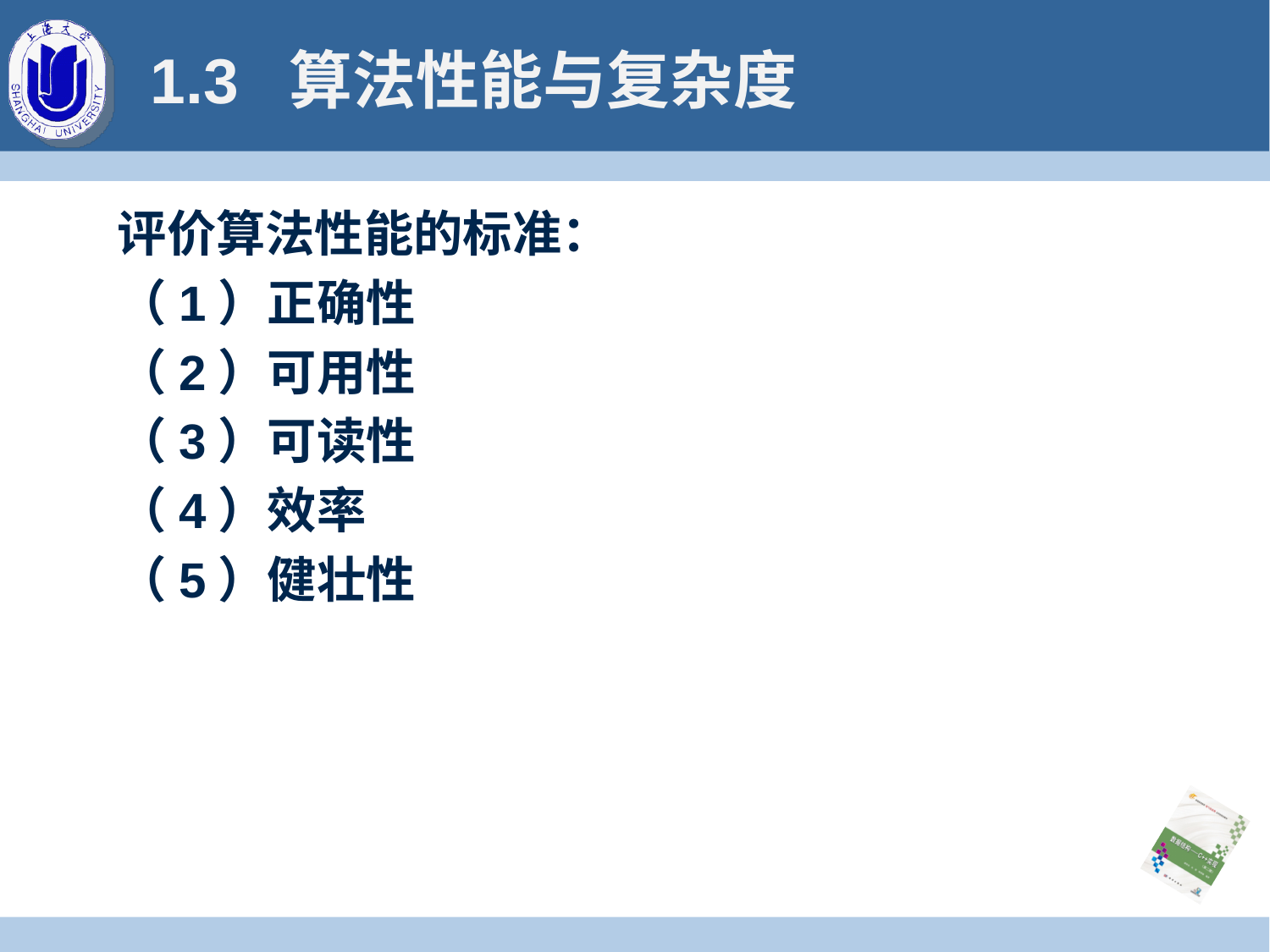

# 1.3  算法性能与复杂度
评价算法性能的标准：
（1）正确性
（2）可用性
（3）可读性
（4）效率
（5）健壮性